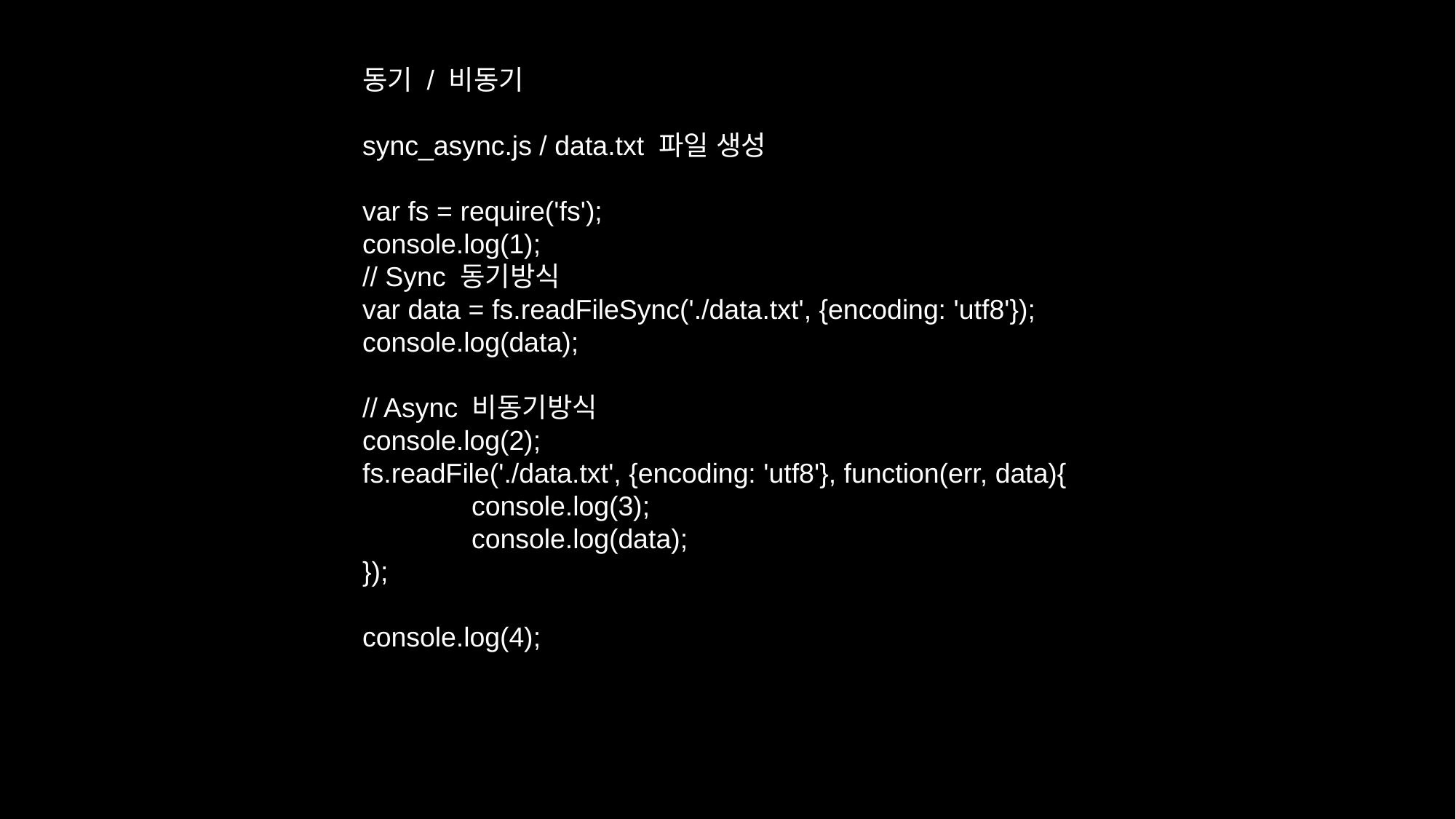

동기 / 비동기

sync_async.js / data.txt 파일 생성

var fs = require('fs');
console.log(1);
// Sync 동기방식
var data = fs.readFileSync('./data.txt', {encoding: 'utf8'});
console.log(data);
// Async 비동기방식
console.log(2);
fs.readFile('./data.txt', {encoding: 'utf8'}, function(err, data){
	console.log(3);
	console.log(data);
});

console.log(4);